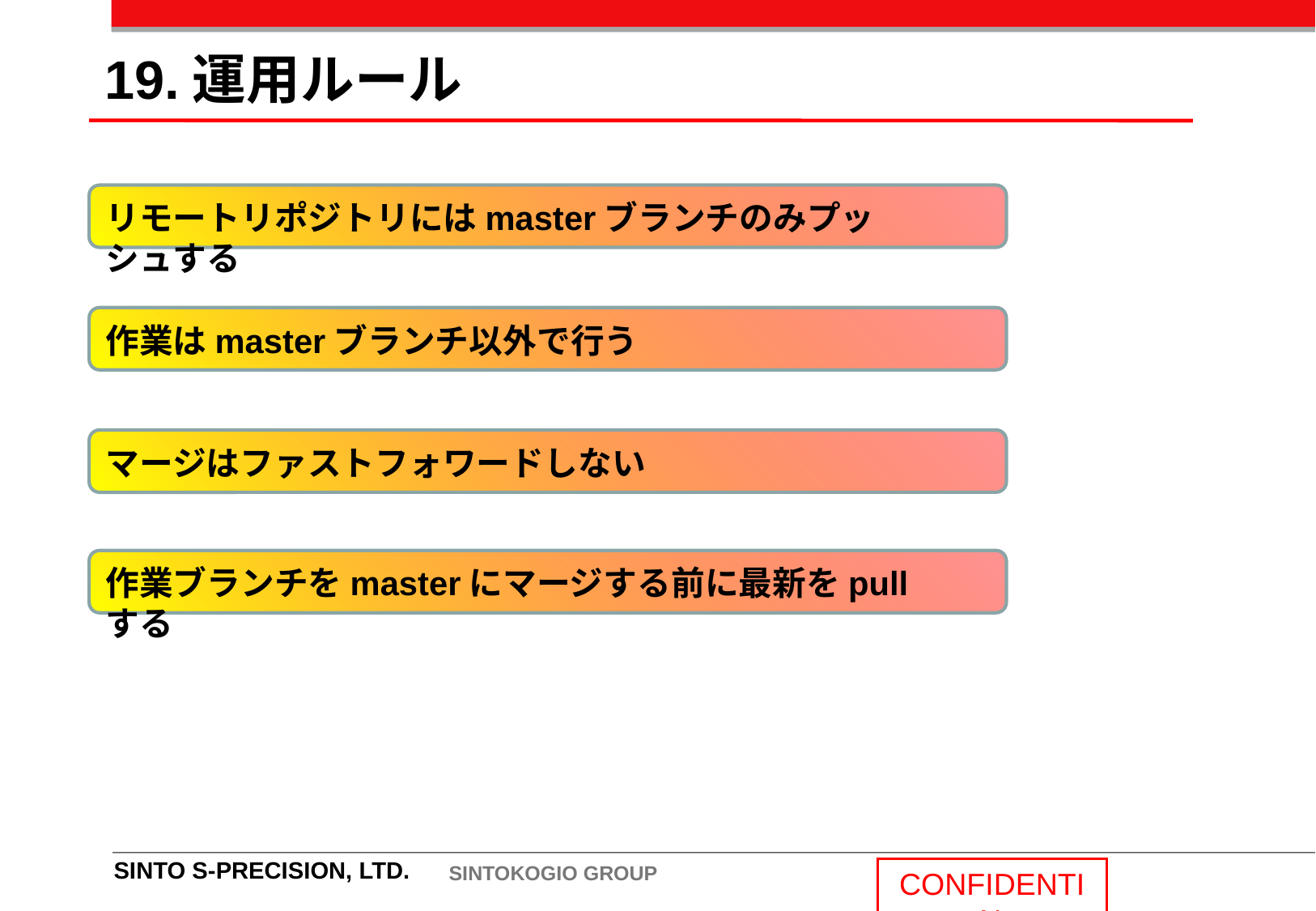

19.運用ルール

リモートリポジトリにはmasterブランチのみプッシュする

作業はmasterブランチ以外で行う

マージはファストフォワードしない

作業ブランチをmasterにマージする前に最新をpullする
SINTO S-PRECISION, LTD.
SINTOKOGIO GROUP
CONFIDENTIAL